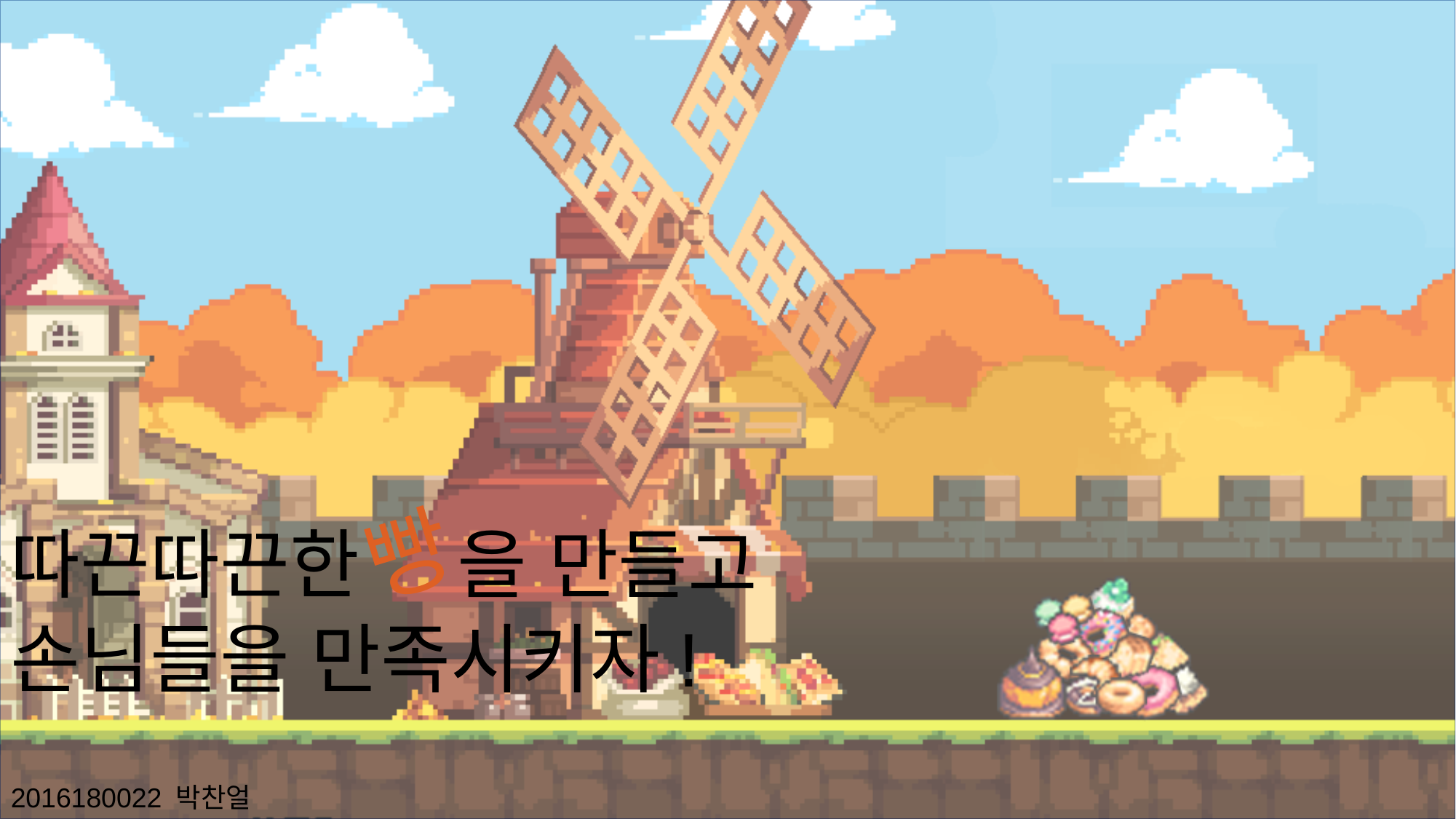

빵
따끈따끈한    을 만들고
손님들을 만족시키자!
2016180022 박찬얼